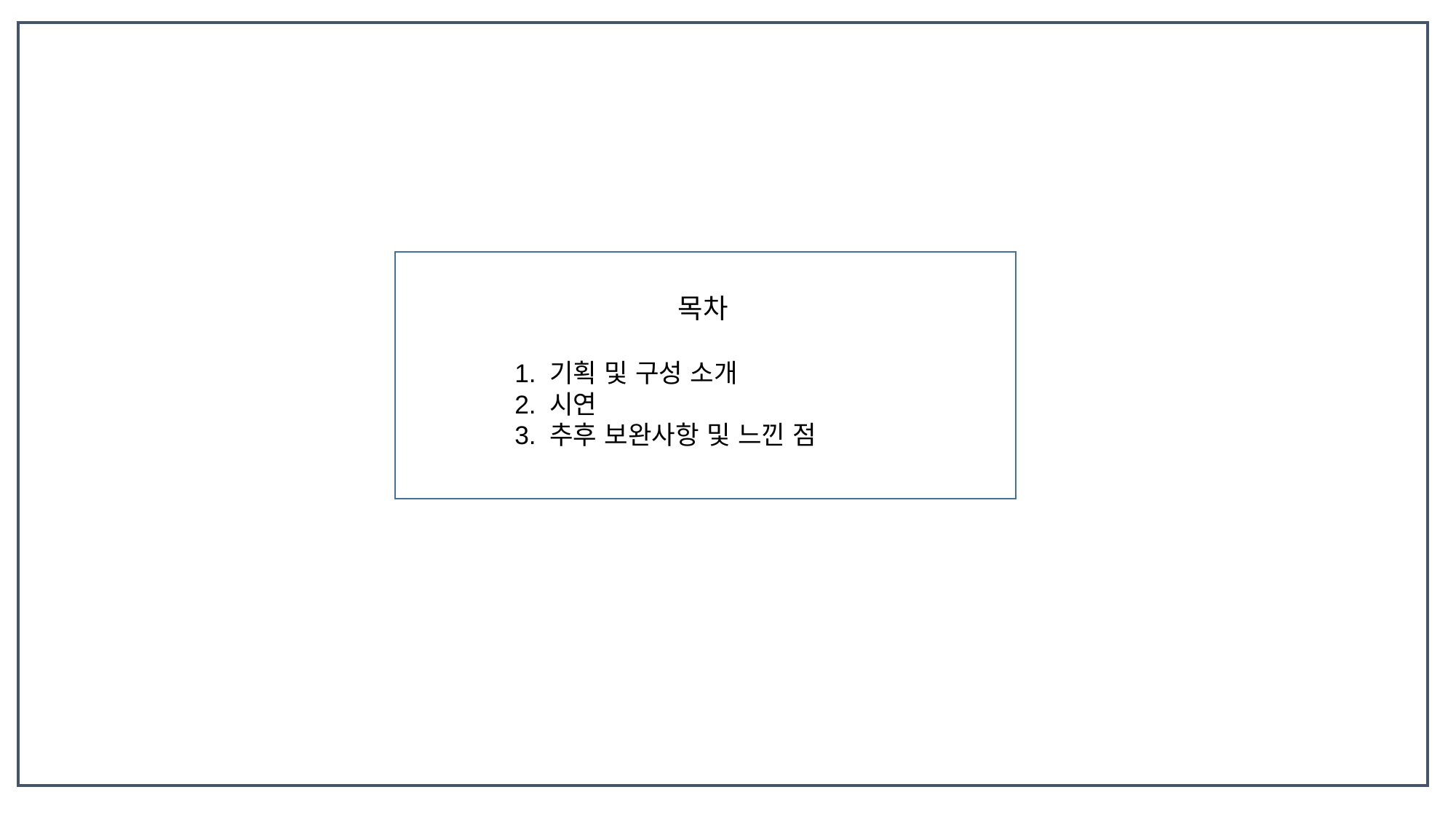

목차

1. 기획 및 구성 소개
2. 시연
3. 추후 보완사항 및 느낀 점